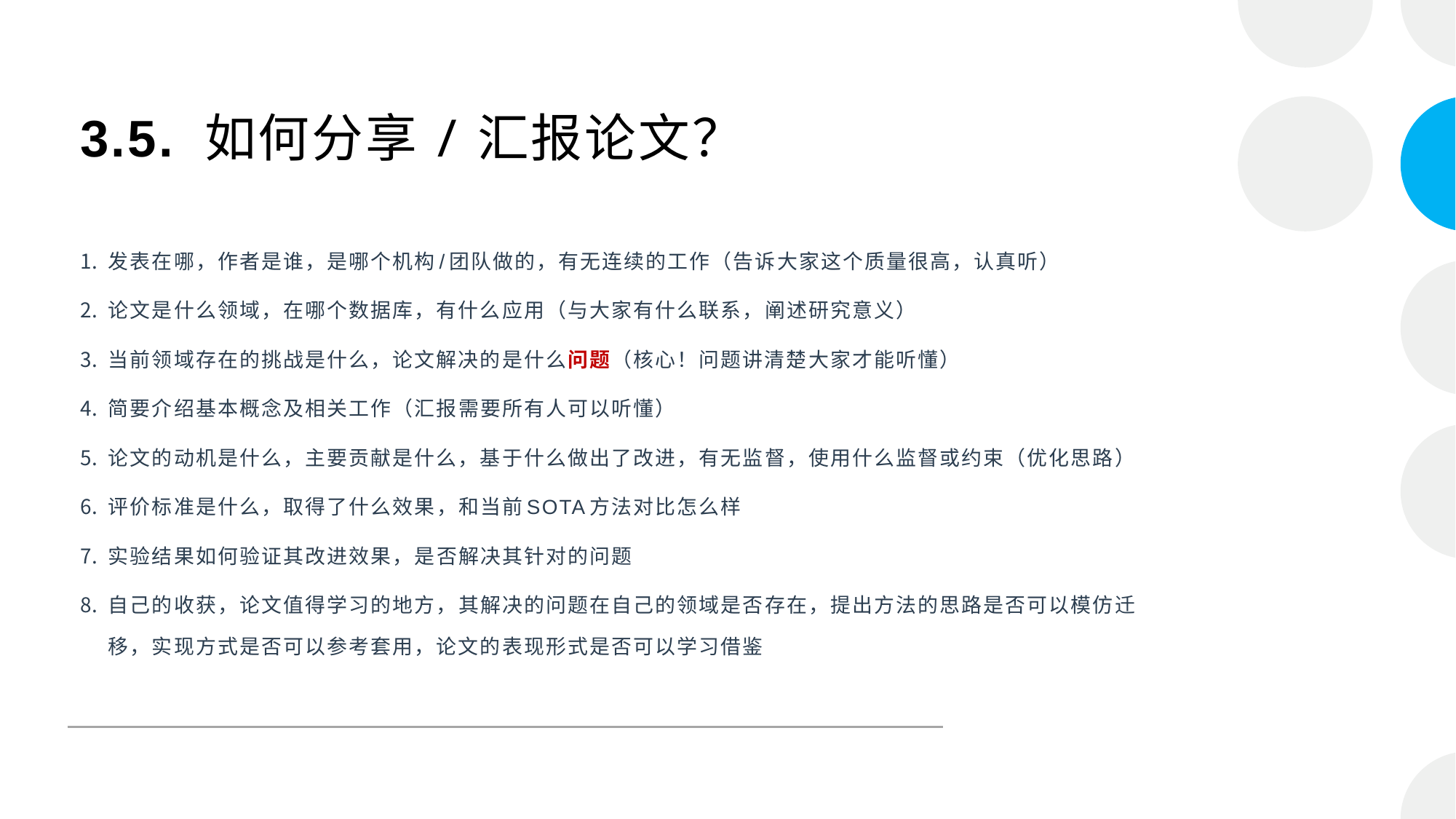

# 3.5. 如何分享/汇报论文？
发表在哪，作者是谁，是哪个机构/团队做的，有无连续的工作（告诉大家这个质量很高，认真听）
论文是什么领域，在哪个数据库，有什么应用（与大家有什么联系，阐述研究意义）
当前领域存在的挑战是什么，论文解决的是什么问题（核心！问题讲清楚大家才能听懂）
简要介绍基本概念及相关工作（汇报需要所有人可以听懂）
论文的动机是什么，主要贡献是什么，基于什么做出了改进，有无监督，使用什么监督或约束（优化思路）
评价标准是什么，取得了什么效果，和当前SOTA方法对比怎么样
实验结果如何验证其改进效果，是否解决其针对的问题
自己的收获，论文值得学习的地方，其解决的问题在自己的领域是否存在，提出方法的思路是否可以模仿迁移，实现方式是否可以参考套用，论文的表现形式是否可以学习借鉴